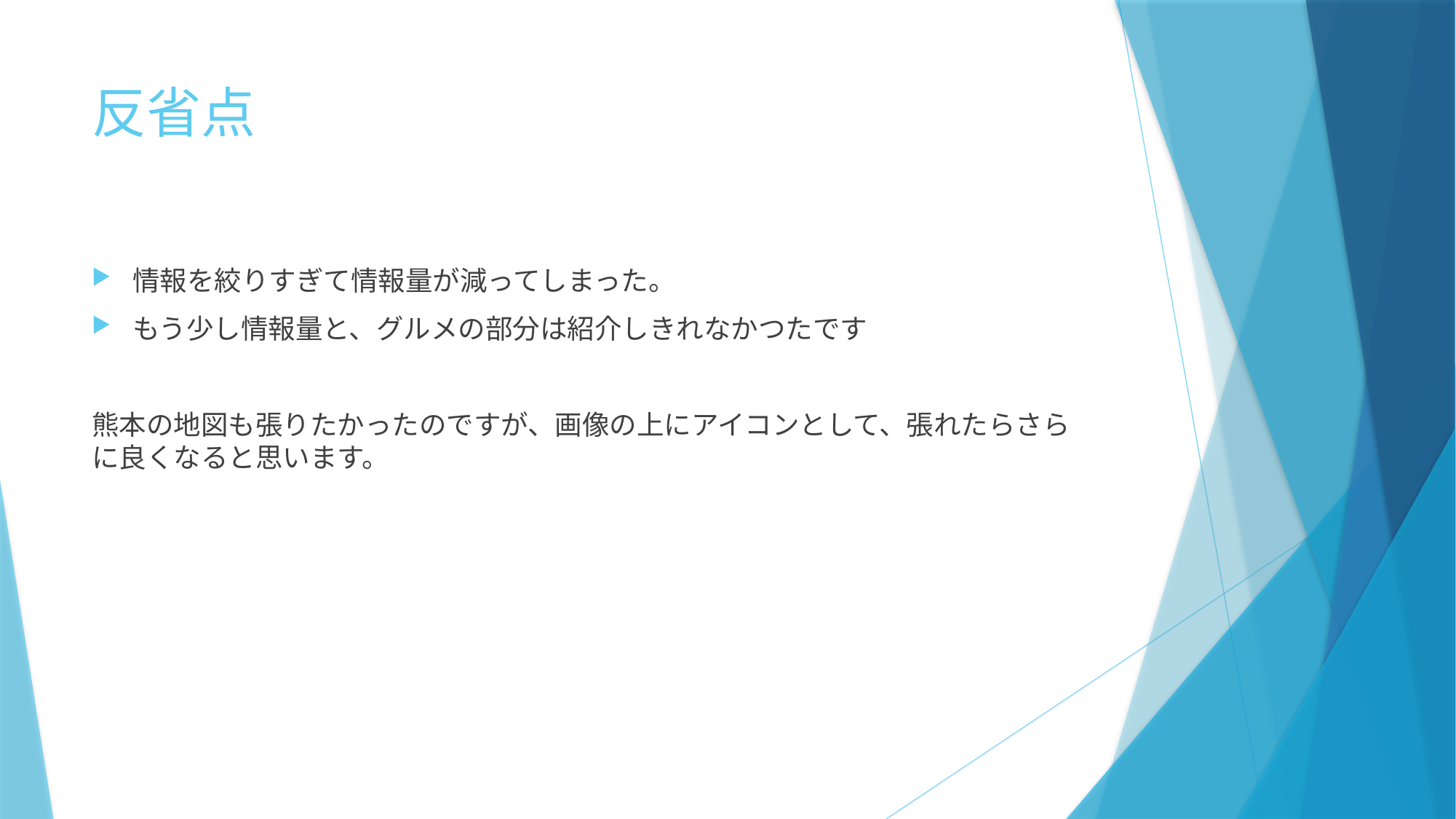

# 反省点
情報を絞りすぎて情報量が減ってしまった。
もう少し情報量と、グルメの部分は紹介しきれなかつたです

熊本の地図も張りたかったのですが、画像の上にアイコンとして、張れたらさらに良くなると思います。